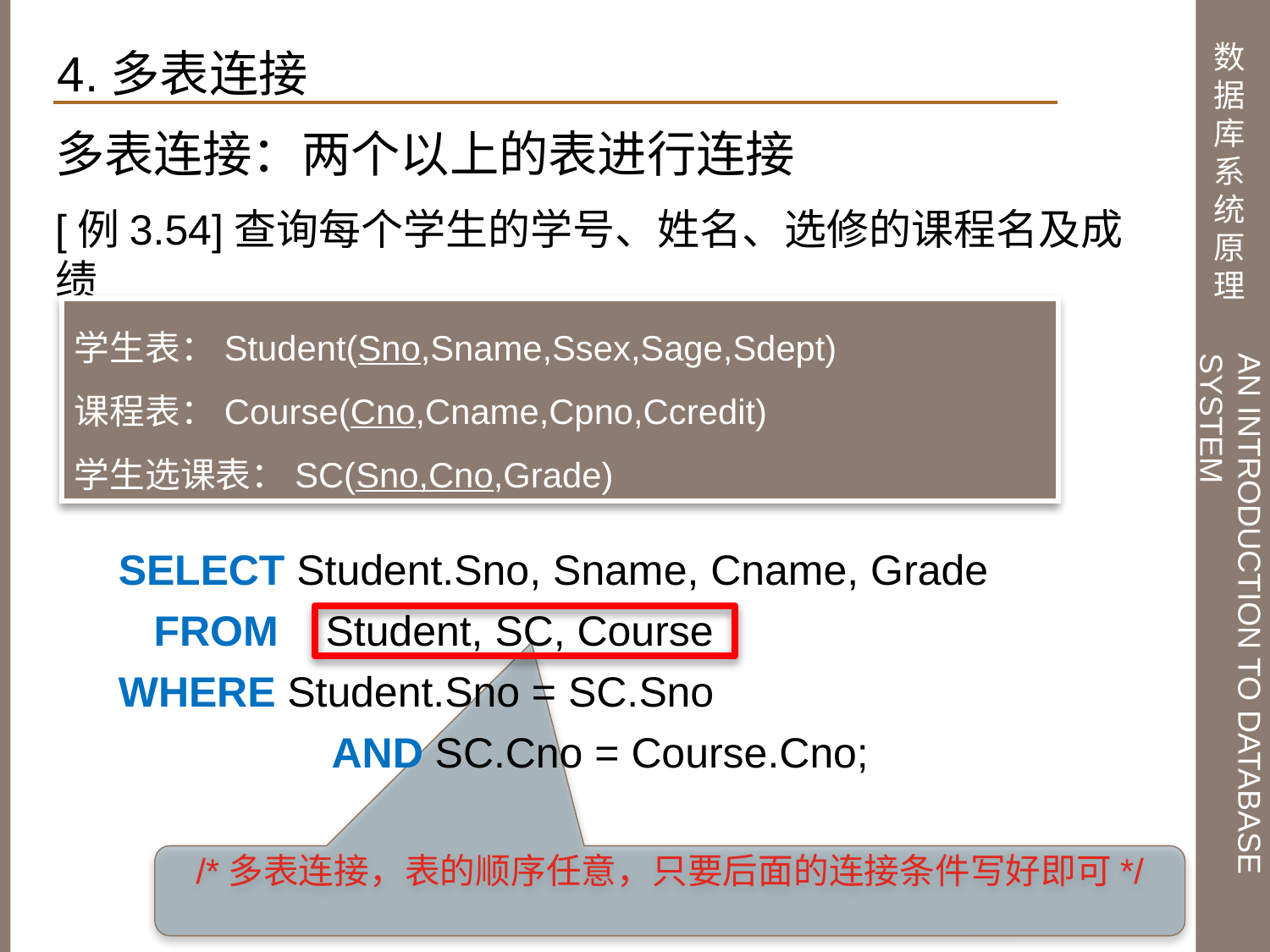

4.多表连接
多表连接：两个以上的表进行连接
[例3.54]查询每个学生的学号、姓名、选修的课程名及成绩

学生表：Student(Sno,Sname,Ssex,Sage,Sdept)
课程表：Course(Cno,Cname,Cpno,Ccredit)
学生选课表：SC(Sno,Cno,Grade)
SELECT Student.Sno, Sname, Cname, Grade
   FROM    Student, SC, Course
WHERE Student.Sno = SC.Sno
                  AND SC.Cno = Course.Cno;

/*多表连接，表的顺序任意，只要后面的连接条件写好即可*/